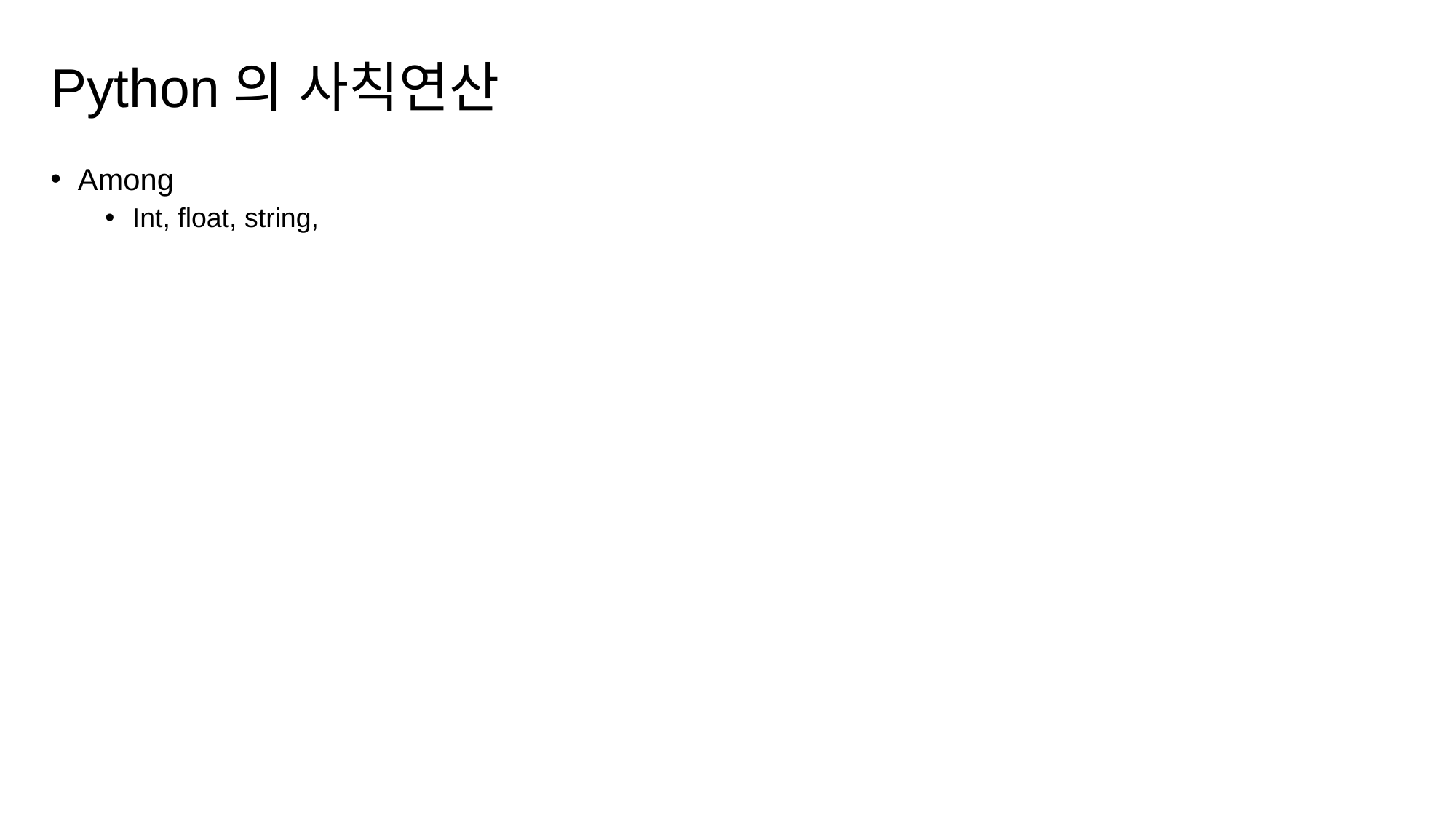

# Python의 사칙연산
Among
Int, float, string,